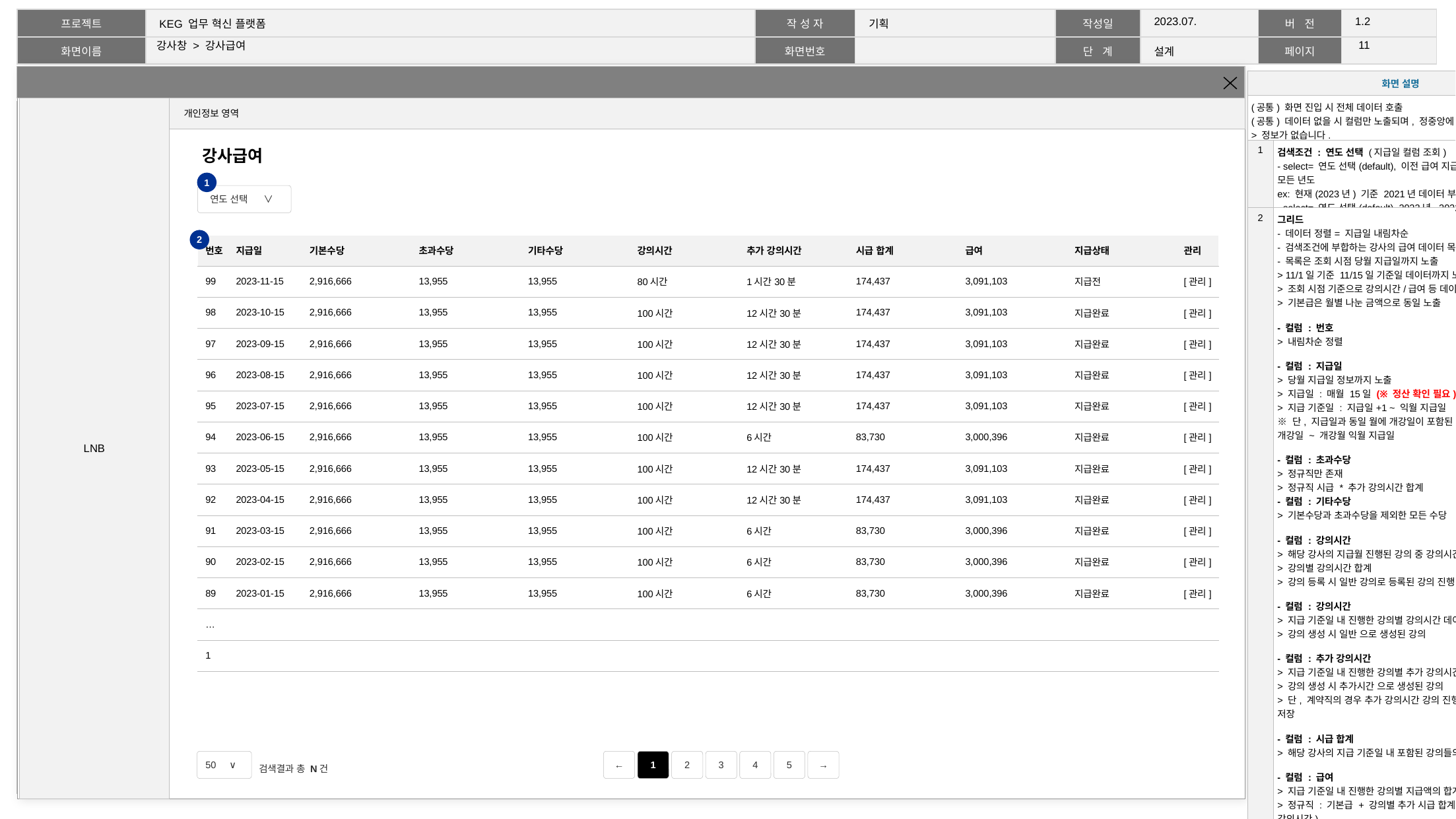

11

# 강사창 > 강사급여
| 화면 설명 |  |
| --- | --- |
| (공통) 화면 진입 시 전체 데이터 호출 (공통) 데이터 없을 시 컬럼만 노출되며, 정중앙에 텍스트 노출 > 정보가 없습니다. |  |
| 1 | 검색조건 : 연도 선택 (지급일 컬럼 조회) - select= 연도 선택(default), 이전 급여 지급일 데이터가 존재하는 모든 년도 ex: 현재(2023년) 기준 2021년 데이터 부터 존재 시 - select= 연도 선택(default), 2023년, 2022년, 2021년 |
| 2 | 그리드 - 데이터 정렬= 지급일 내림차순 - 검색조건에 부합하는 강사의 급여 데이터 목록이 노출됩니다. - 목록은 조회 시점 당월 지급일까지 노출 > 11/1일 기준 11/15일 기준일 데이터까지 노출 > 조회 시점 기준으로 강의시간/급여 등 데이터 계산 > 기본급은 월별 나눈 금액으로 동일 노출 - 컬럼 : 번호 > 내림차순 정렬 - 컬럼 : 지급일 > 당월 지급일 정보까지 노출 > 지급일 : 매월 15일 (※ 정산 확인 필요) > 지급 기준일 : 지급일+1 ~ 익월 지급일 ※ 단, 지급일과 동일 월에 개강일이 포함된 강의는 개강일 ~ 개강월 익월 지급일 - 컬럼 : 초과수당 > 정규직만 존재 > 정규직 시급 \* 추가 강의시간 합계 - 컬럼 : 기타수당 > 기본수당과 초과수당을 제외한 모든 수당 - 컬럼 : 강의시간 > 해당 강사의 지급월 진행된 강의 중 강의시간 데이터 노출 > 강의별 강의시간 합계 > 강의 등록 시 일반 강의로 등록된 강의 진행 시간 - 컬럼 : 강의시간 > 지급 기준일 내 진행한 강의별 강의시간 데이터 > 강의 생성 시 일반 으로 생성된 강의 - 컬럼 : 추가 강의시간 > 지급 기준일 내 진행한 강의별 추가 강의시간 데이터 > 강의 생성 시 추가시간 으로 생성된 강의 > 단, 계약직의 경우 추가 강의시간 강의 진행 시 강의시간 데이터로 저장 - 컬럼 : 시급 합계 > 해당 강사의 지급 기준일 내 포함된 강의들의 시급 합계 - 컬럼 : 급여 > 지급 기준일 내 진행한 강의별 지급액의 합계 > 정규직 : 기본급 + 강의별 추가 시급 합계 (시급 \* 추가 강의시간) > 계약직 : 강의별 시급 합계 (시급 \* 강의시간) ※ 계산식 강사 급여 상세 내역 팝업 참조 - 컬럼 : 관리 > [관리] 버튼이 제공되며, 클릭 시 해당 row의 강사 급여 내역 팝업을 호출 |
강사급여
1
연도 선택      ∨
2
| 번호 | 지급일 | 기본수당 | 초과수당 | 기타수당 | 강의시간 | 추가 강의시간 | 시급 합계 | 급여 | 지급상태 | 관리 |
| --- | --- | --- | --- | --- | --- | --- | --- | --- | --- | --- |
| 99 | 2023-11-15 | 2,916,666 | 13,955 | 13,955 | 80시간 | 1시간30분 | 174,437 | 3,091,103 | 지급전 | [관리] |
| 98 | 2023-10-15 | 2,916,666 | 13,955 | 13,955 | 100시간 | 12시간30분 | 174,437 | 3,091,103 | 지급완료 | [관리] |
| 97 | 2023-09-15 | 2,916,666 | 13,955 | 13,955 | 100시간 | 12시간30분 | 174,437 | 3,091,103 | 지급완료 | [관리] |
| 96 | 2023-08-15 | 2,916,666 | 13,955 | 13,955 | 100시간 | 12시간30분 | 174,437 | 3,091,103 | 지급완료 | [관리] |
| 95 | 2023-07-15 | 2,916,666 | 13,955 | 13,955 | 100시간 | 12시간30분 | 174,437 | 3,091,103 | 지급완료 | [관리] |
| 94 | 2023-06-15 | 2,916,666 | 13,955 | 13,955 | 100시간 | 6시간 | 83,730 | 3,000,396 | 지급완료 | [관리] |
| 93 | 2023-05-15 | 2,916,666 | 13,955 | 13,955 | 100시간 | 12시간30분 | 174,437 | 3,091,103 | 지급완료 | [관리] |
| 92 | 2023-04-15 | 2,916,666 | 13,955 | 13,955 | 100시간 | 12시간30분 | 174,437 | 3,091,103 | 지급완료 | [관리] |
| 91 | 2023-03-15 | 2,916,666 | 13,955 | 13,955 | 100시간 | 6시간 | 83,730 | 3,000,396 | 지급완료 | [관리] |
| 90 | 2023-02-15 | 2,916,666 | 13,955 | 13,955 | 100시간 | 6시간 | 83,730 | 3,000,396 | 지급완료 | [관리] |
| 89 | 2023-01-15 | 2,916,666 | 13,955 | 13,955 | 100시간 | 6시간 | 83,730 | 3,000,396 | 지급완료 | [관리] |
| … |  |  |  |  |  |  |  |  |  |  |
| 1 |  |  |  |  |  |  |  |  |  |  |
50     ∨
←
1
2
3
4
5
→
검색결과 총 N건